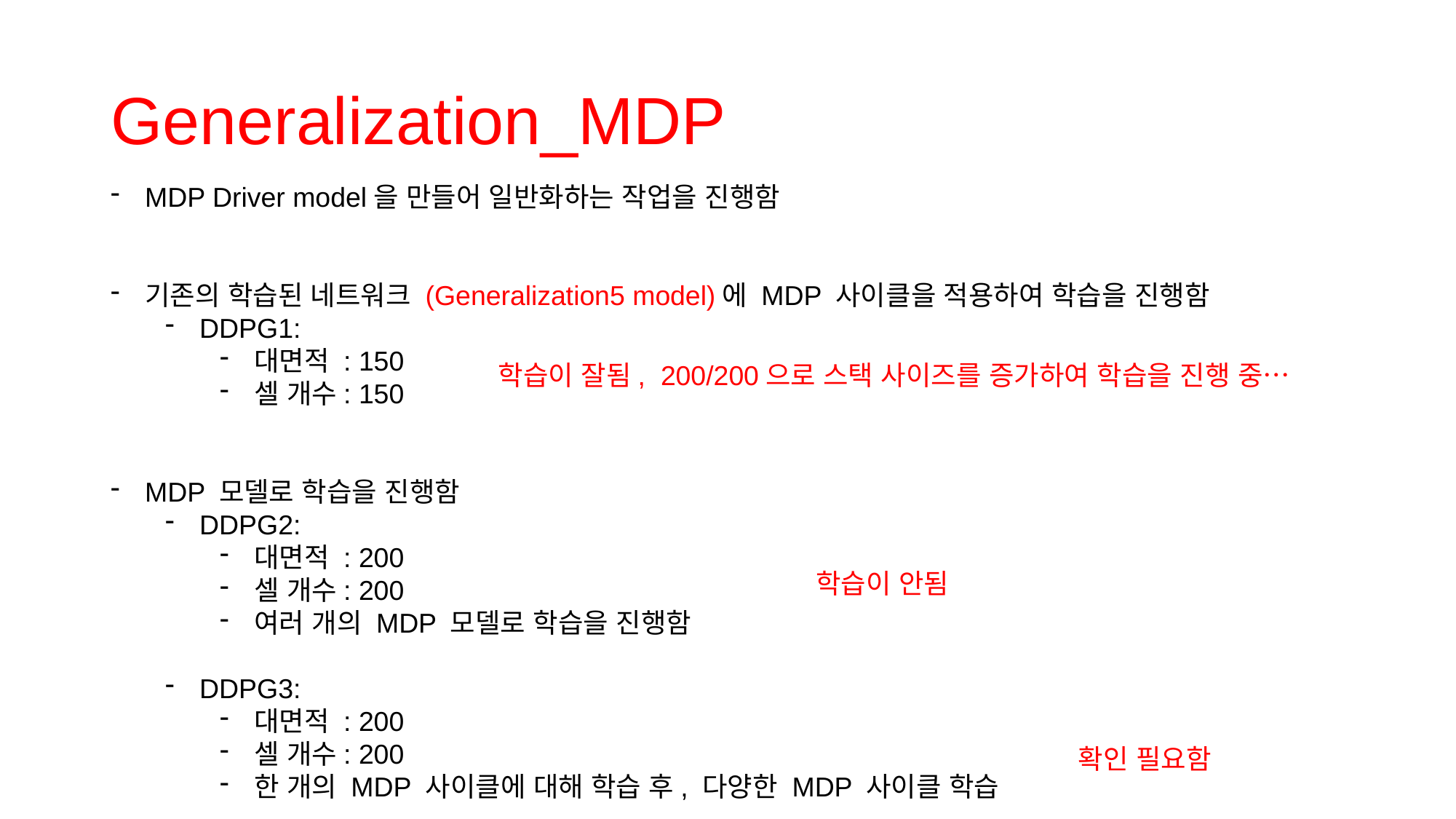

# Generalization_MDP
MDP Driver model을 만들어 일반화하는 작업을 진행함

기존의 학습된 네트워크 (Generalization5 model)에 MDP 사이클을 적용하여 학습을 진행함
DDPG1:
대면적 : 150
셀 개수: 150

MDP 모델로 학습을 진행함
DDPG2:
대면적 : 200
셀 개수: 200
여러 개의 MDP 모델로 학습을 진행함

DDPG3:
대면적 : 200
셀 개수: 200
한 개의 MDP 사이클에 대해 학습 후, 다양한 MDP 사이클 학습
학습이 잘됨,  200/200으로 스택 사이즈를 증가하여 학습을 진행 중…
학습이 안됨
확인 필요함